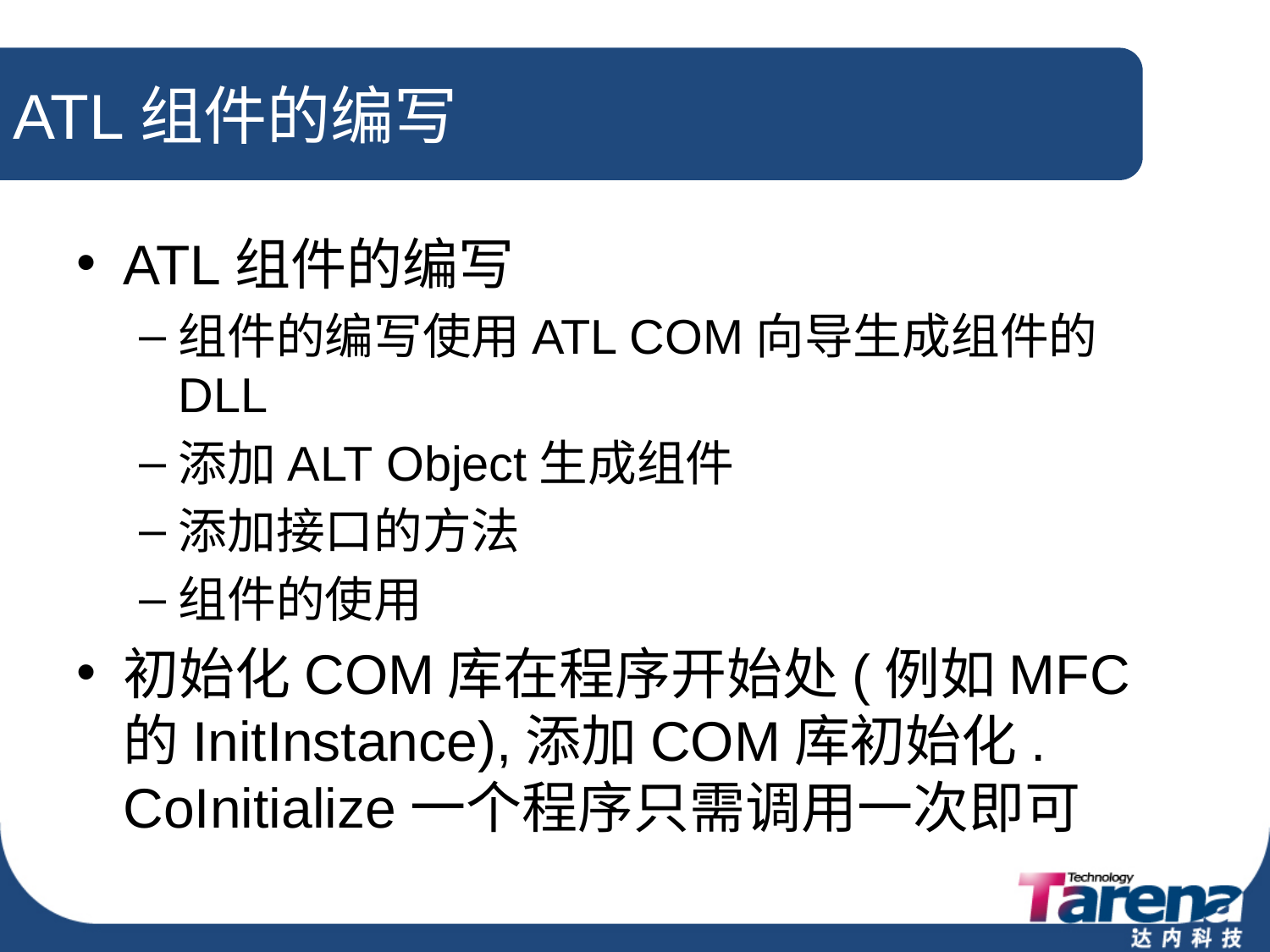

# ATL组件的编写
ATL组件的编写
组件的编写使用ATL COM向导生成组件的DLL
添加ALT Object生成组件
添加接口的方法
组件的使用
初始化COM库在程序开始处(例如MFC的InitInstance),添加COM库初始化. CoInitialize一个程序只需调用一次即可